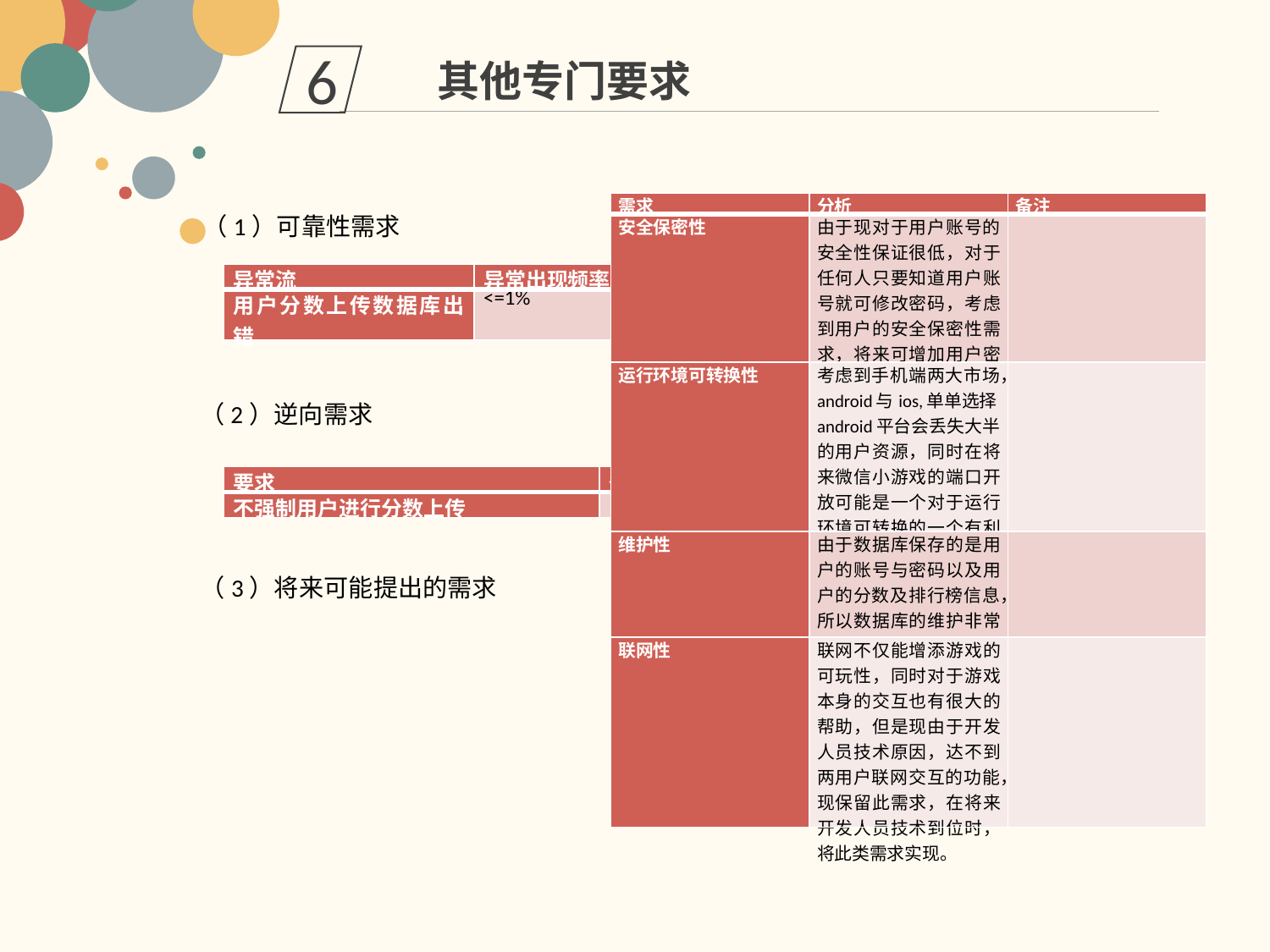

6
其他专门要求
| 需求 | 分析 | 备注 |
| --- | --- | --- |
| 安全保密性 | 由于现对于用户账号的安全性保证很低，对于任何人只要知道用户账号就可修改密码，考虑到用户的安全保密性需求，将来可增加用户密保验证等安全保密措施 |  |
| 运行环境可转换性 | 考虑到手机端两大市场，android与ios,单单选择android平台会丢失大半的用户资源，同时在将来微信小游戏的端口开放可能是一个对于运行环境可转换的一个有利条件。 |  |
| 维护性 | 由于数据库保存的是用户的账号与密码以及用户的分数及排行榜信息，所以数据库的维护非常重要。 |  |
| 联网性 | 联网不仅能增添游戏的可玩性，同时对于游戏本身的交互也有很大的帮助，但是现由于开发人员技术原因，达不到两用户联网交互的功能，现保留此需求，在将来开发人员技术到位时，将此类需求实现。 |  |
（1）可靠性需求
| 异常流 | 异常出现频率上限 | 备注 |
| --- | --- | --- |
| 用户分数上传数据库出错 | <=1% |  |
（2）逆向需求
| 要求 | 备注 |
| --- | --- |
| 不强制用户进行分数上传 |  |
（3）将来可能提出的需求